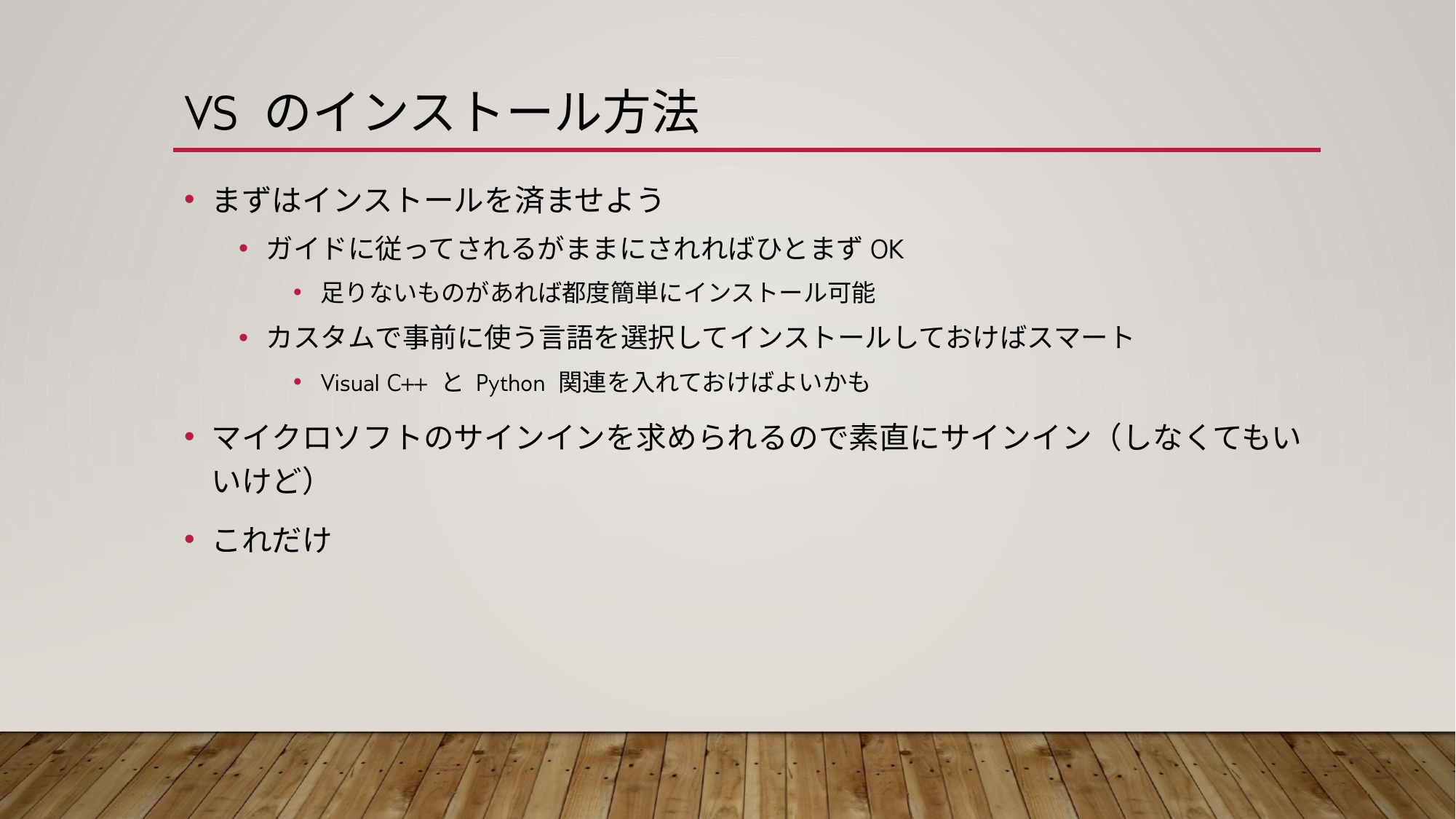

# VS のインストール方法
まずはインストールを済ませよう
ガイドに従ってされるがままにされればひとまずOK
足りないものがあれば都度簡単にインストール可能
カスタムで事前に使う言語を選択してインストールしておけばスマート
Visual C++ と Python 関連を入れておけばよいかも
マイクロソフトのサインインを求められるので素直にサインイン（しなくてもいいけど）
これだけ